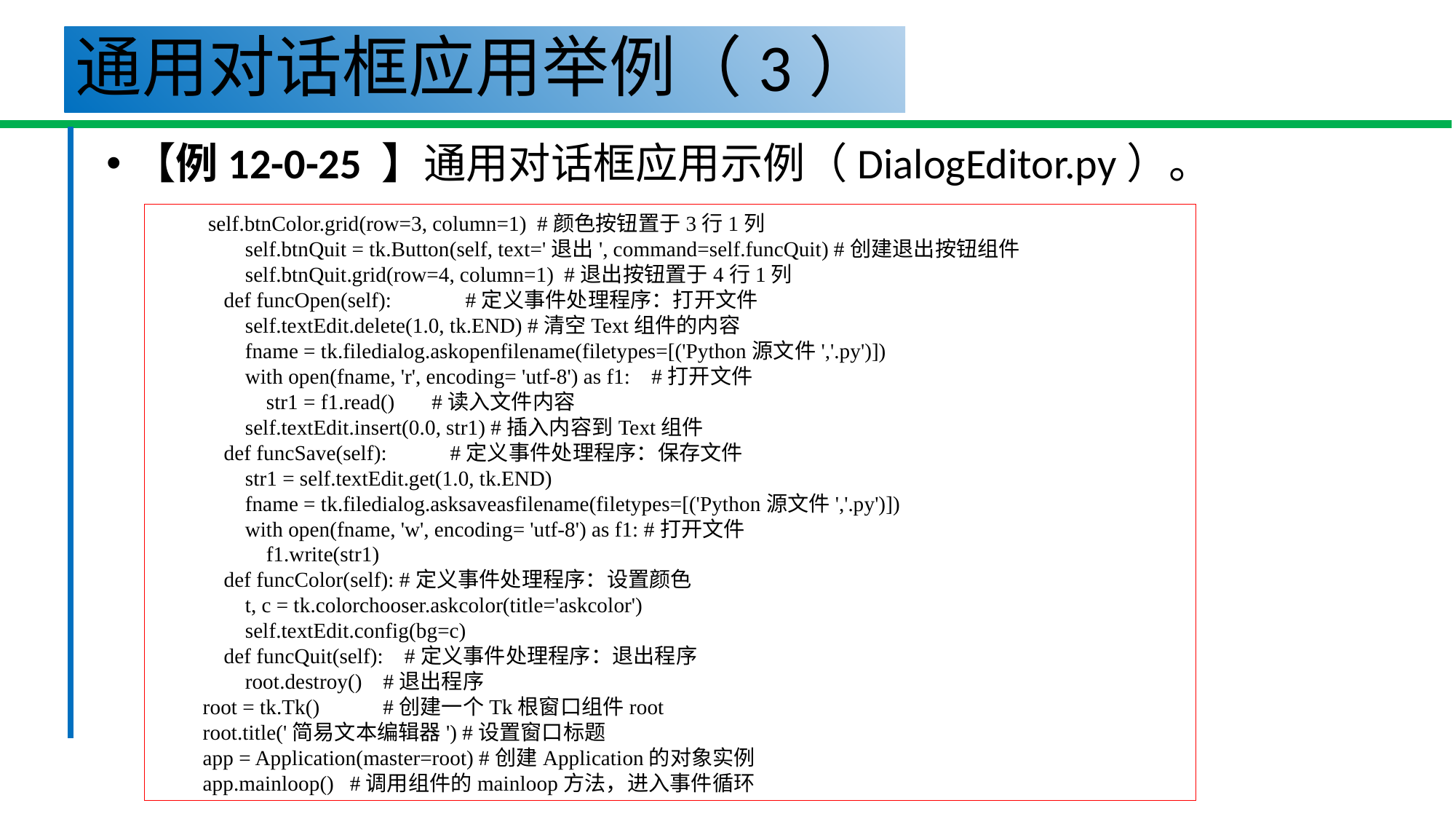

# 通用对话框应用举例（3）
【例12-0-25 】通用对话框应用示例（DialogEditor.py）。
 self.btnColor.grid(row=3, column=1)  #颜色按钮置于3行1列
        self.btnQuit = tk.Button(self, text='退出', command=self.funcQuit) #创建退出按钮组件
        self.btnQuit.grid(row=4, column=1)  #退出按钮置于4行1列
    def funcOpen(self):              #定义事件处理程序：打开文件
        self.textEdit.delete(1.0, tk.END) #清空Text组件的内容
        fname = tk.filedialog.askopenfilename(filetypes=[('Python源文件','.py')])
        with open(fname, 'r', encoding= 'utf-8') as f1:    #打开文件
            str1 = f1.read()       #读入文件内容
        self.textEdit.insert(0.0, str1) #插入内容到Text组件
    def funcSave(self):            #定义事件处理程序：保存文件
        str1 = self.textEdit.get(1.0, tk.END)
        fname = tk.filedialog.asksaveasfilename(filetypes=[('Python源文件','.py')])
        with open(fname, 'w', encoding= 'utf-8') as f1: #打开文件
            f1.write(str1)
    def funcColor(self): #定义事件处理程序：设置颜色
        t, c = tk.colorchooser.askcolor(title='askcolor')
        self.textEdit.config(bg=c)
    def funcQuit(self):    #定义事件处理程序：退出程序
        root.destroy()    #退出程序
root = tk.Tk()            #创建一个Tk根窗口组件root
root.title('简易文本编辑器') #设置窗口标题
app = Application(master=root) #创建Application的对象实例
app.mainloop()   #调用组件的mainloop方法，进入事件循环